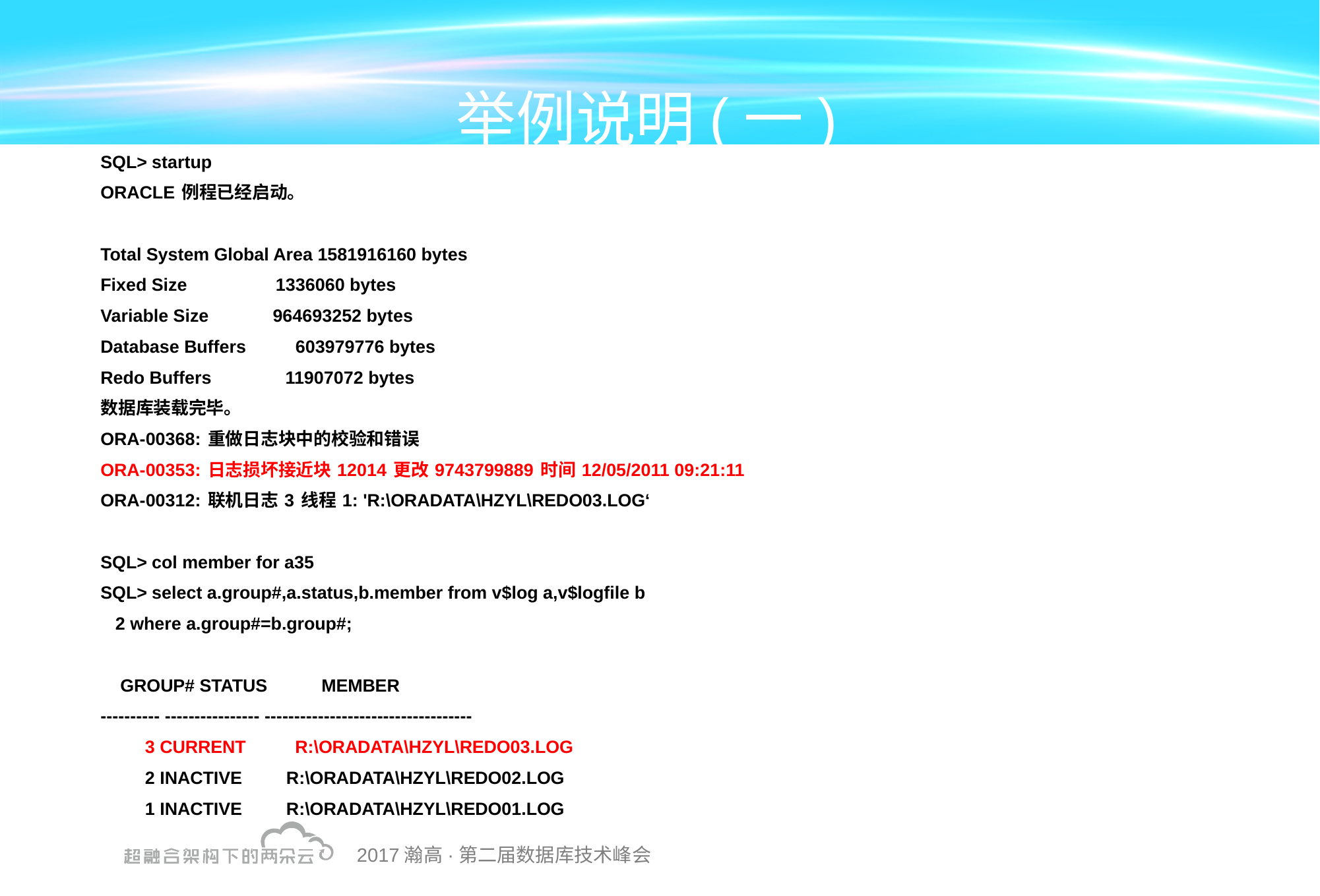

# 举例说明(一)
SQL> startup
ORACLE 例程已经启动。

Total System Global Area 1581916160 bytes
Fixed Size                  1336060 bytes
Variable Size             964693252 bytes
Database Buffers          603979776 bytes
Redo Buffers               11907072 bytes
数据库装载完毕。
ORA-00368: 重做日志块中的校验和错误
ORA-00353: 日志损坏接近块 12014 更改 9743799889 时间 12/05/2011 09:21:11
ORA-00312: 联机日志 3 线程 1: 'R:\ORADATA\HZYL\REDO03.LOG‘

SQL> col member for a35
SQL> select a.group#,a.status,b.member from v$log a,v$logfile b
   2 where a.group#=b.group#;

    GROUP# STATUS           MEMBER
---------- ---------------- -----------------------------------
         3 CURRENT          R:\ORADATA\HZYL\REDO03.LOG
         2 INACTIVE         R:\ORADATA\HZYL\REDO02.LOG
         1 INACTIVE         R:\ORADATA\HZYL\REDO01.LOG